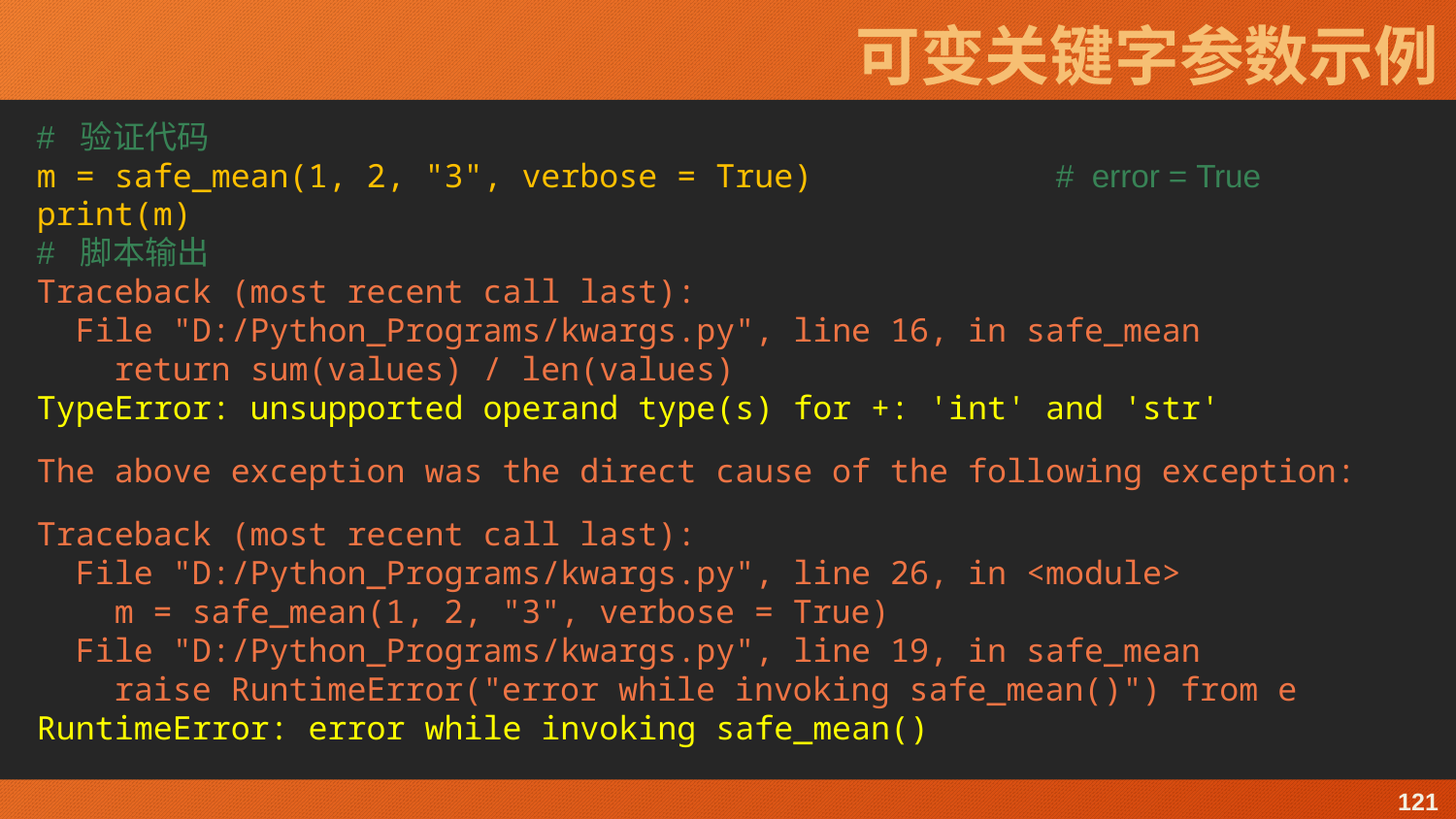

# 可变关键字参数示例
#  验证代码
m = safe_mean(1, 2, "3", verbose = True)		#  error = True
print(m)
#  脚本输出
Traceback (most recent call last):
  File "D:/Python_Programs/kwargs.py", line 16, in safe_mean
    return sum(values) / len(values)
TypeError: unsupported operand type(s) for +: 'int' and 'str'
The above exception was the direct cause of the following exception:
Traceback (most recent call last):
  File "D:/Python_Programs/kwargs.py", line 26, in <module>
    m = safe_mean(1, 2, "3", verbose = True)
  File "D:/Python_Programs/kwargs.py", line 19, in safe_mean
    raise RuntimeError("error while invoking safe_mean()") from e
RuntimeError: error while invoking safe_mean()
121